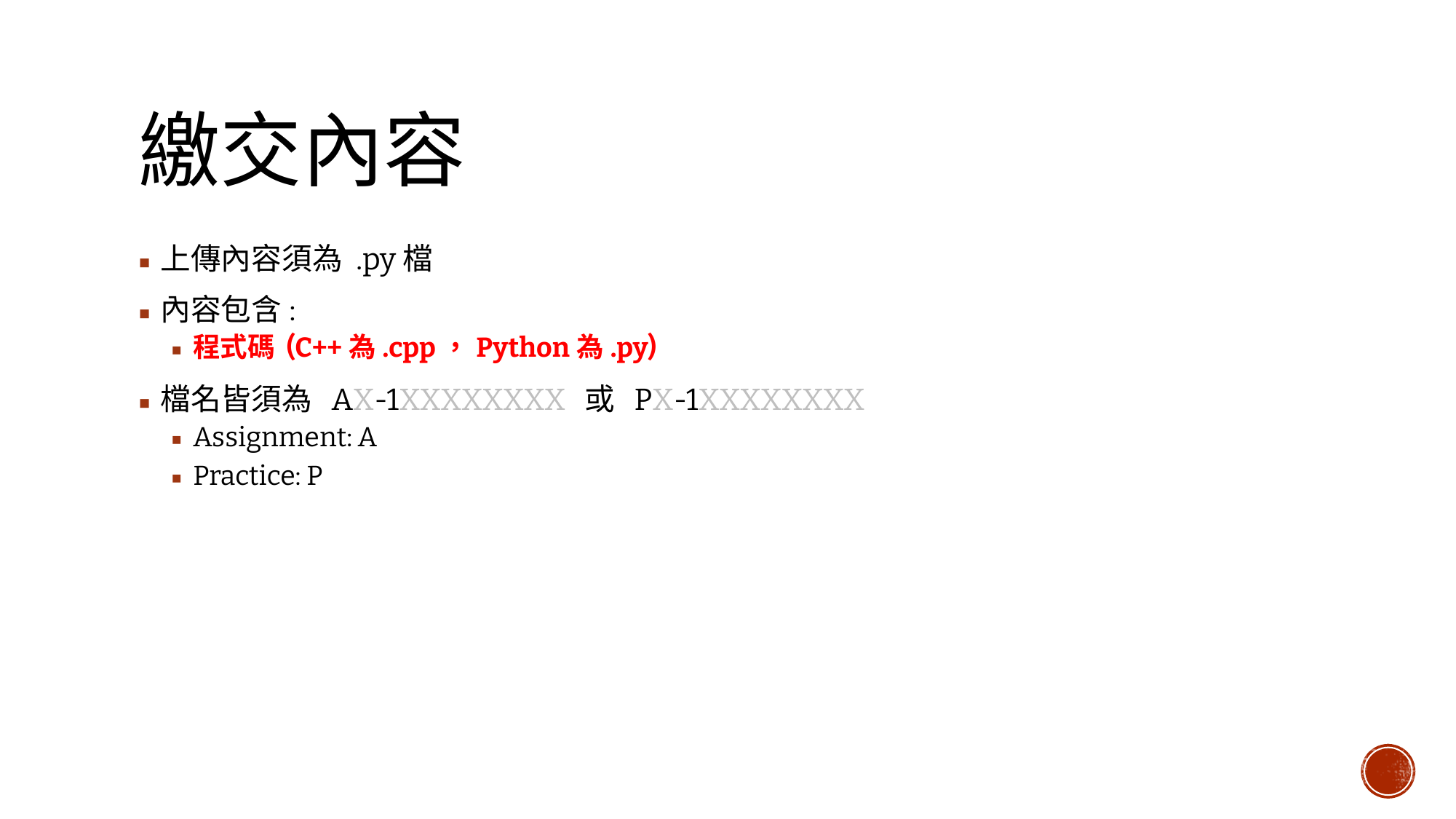

# 繳交內容
上傳內容須為 .py檔
內容包含:
程式碼 (C++為.cpp，Python為.py)
檔名皆須為  AX-1XXXXXXXX  或  PX-1XXXXXXXX
Assignment: A
Practice: P